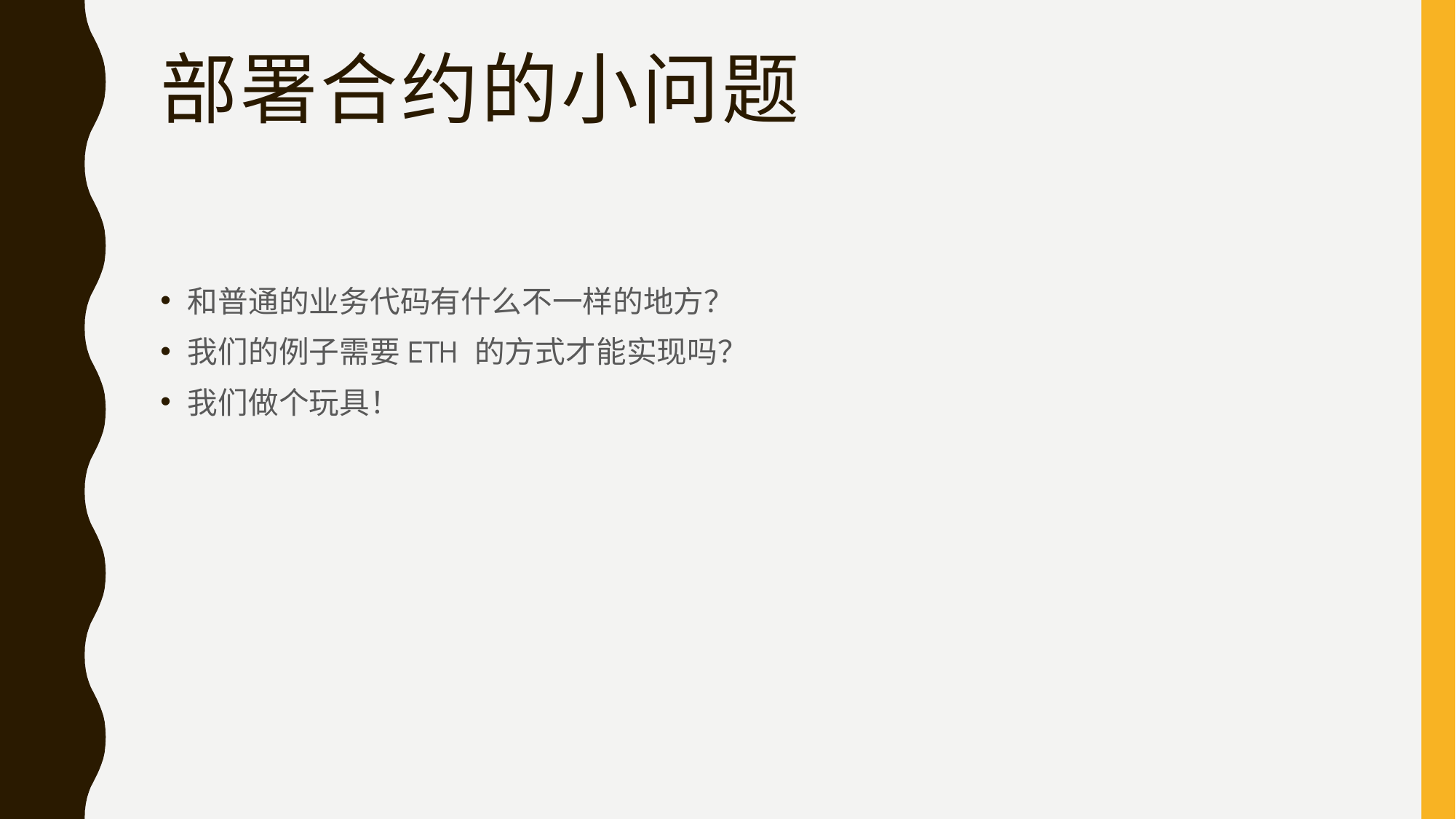

# 部署合约的小问题
和普通的业务代码有什么不一样的地方？
我们的例子需要ETH 的方式才能实现吗？
我们做个玩具！